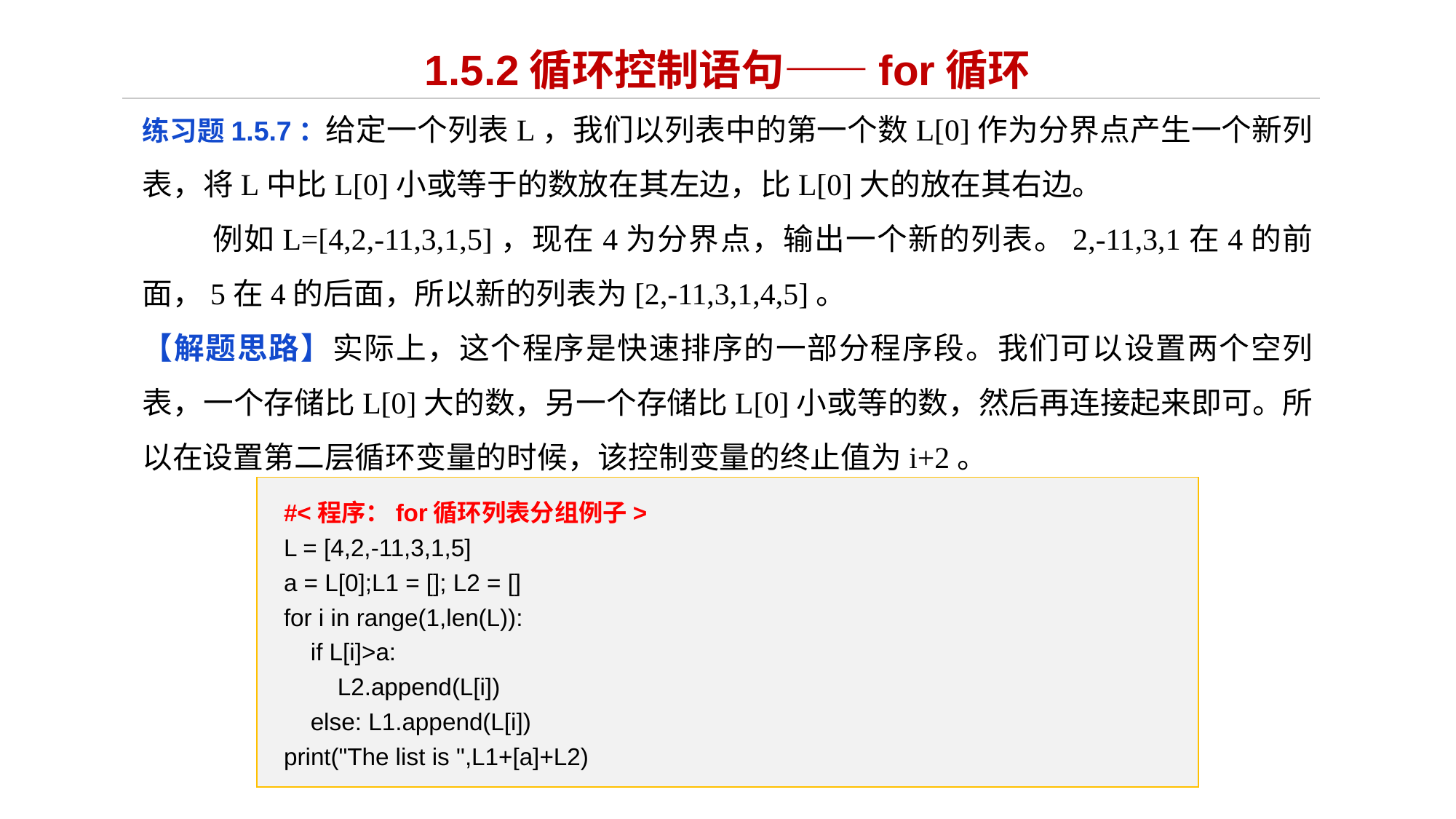

# 1.5.2循环控制语句——for循环
练习题1.5.7：给定一个列表L，我们以列表中的第一个数L[0]作为分界点产生一个新列表，将L中比L[0]小或等于的数放在其左边，比L[0]大的放在其右边。
        例如L=[4,2,-11,3,1,5]，现在4为分界点，输出一个新的列表。2,-11,3,1在4的前面，5在4的后面，所以新的列表为[2,-11,3,1,4,5]。
【解题思路】实际上，这个程序是快速排序的一部分程序段。我们可以设置两个空列表，一个存储比L[0]大的数，另一个存储比L[0]小或等的数，然后再连接起来即可。所以在设置第二层循环变量的时候，该控制变量的终止值为i+2。
#<程序：for循环列表分组例子>
L = [4,2,-11,3,1,5]
a = L[0];L1 = []; L2 = []
for i in range(1,len(L)):
    if L[i]>a:
        L2.append(L[i])
    else: L1.append(L[i])
print("The list is ",L1+[a]+L2)